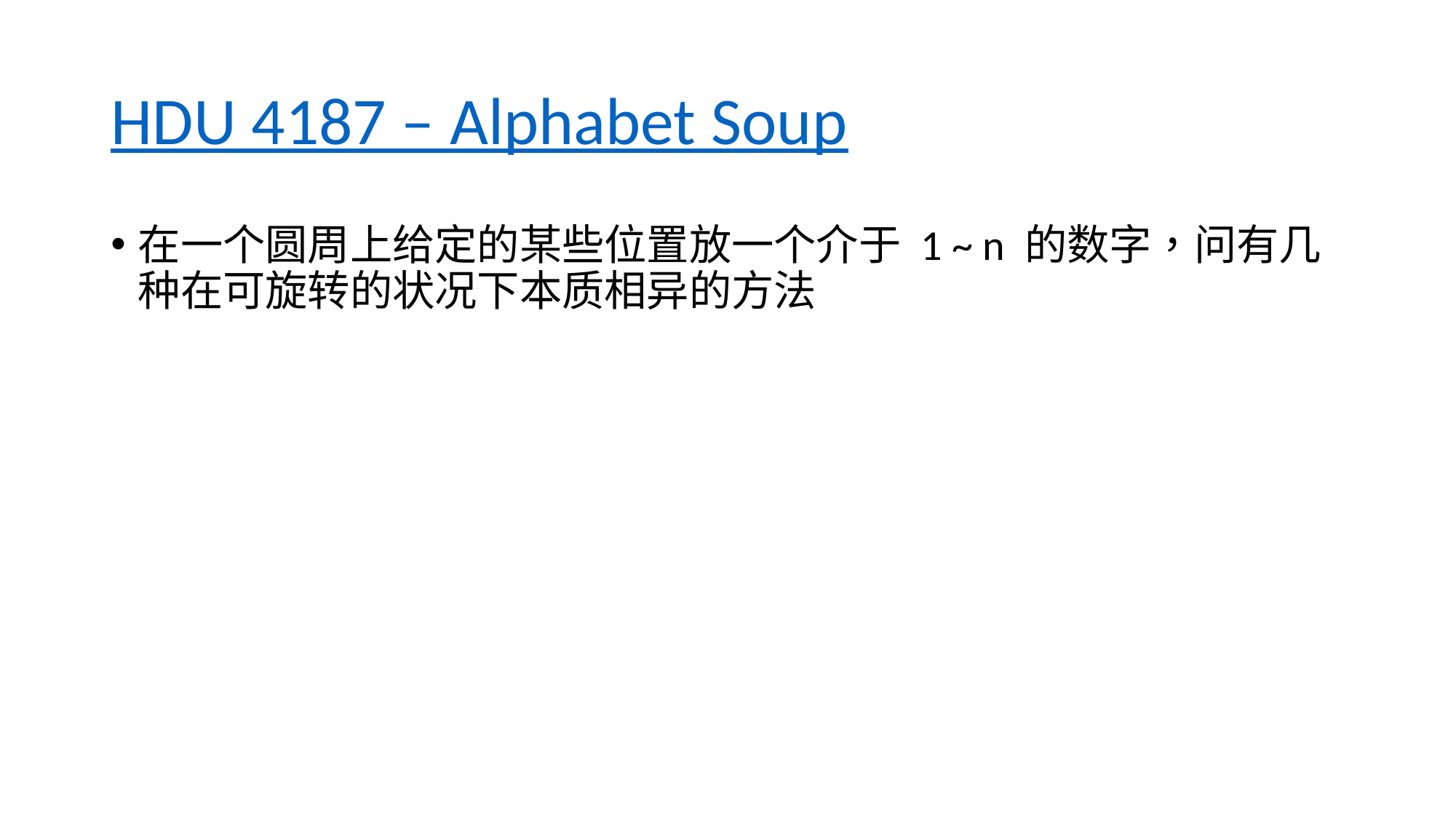

# HDU 4187 – Alphabet Soup
在一个圆周上给定的某些位置放一个介于 1 ~ n 的数字，问有几种在可旋转的状况下本质相异的方法